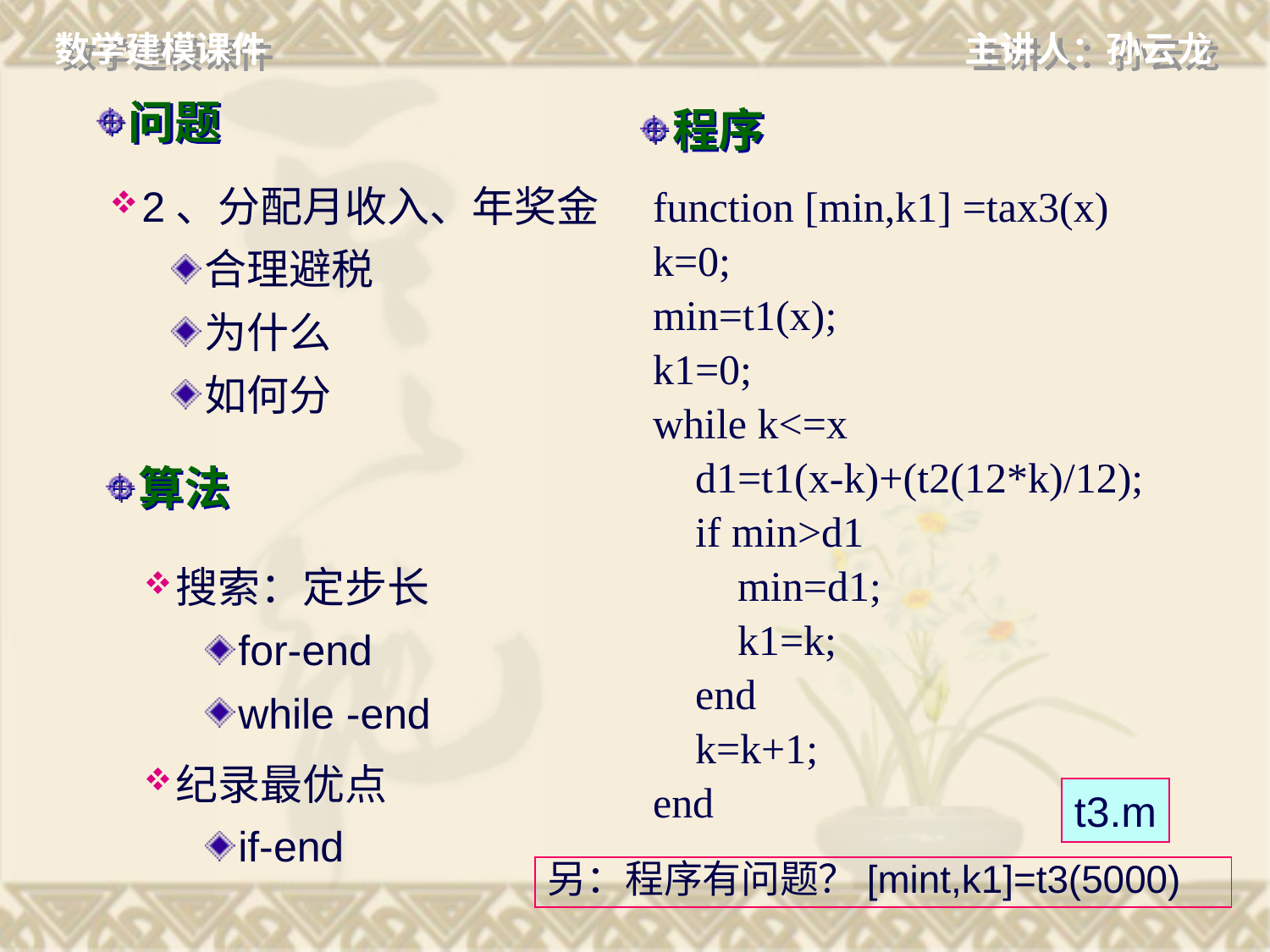

# 问题
程序
function [min,k1] =tax3(x)
k=0;
min=t1(x);
k1=0;
while k<=x
    d1=t1(x-k)+(t2(12*k)/12);
    if min>d1
        min=d1;
        k1=k;
    end
    k=k+1;
end
2、分配月收入、年奖金
合理避税
为什么
如何分
算法
搜索：定步长
for-end
while -end
纪录最优点
if-end
t3.m
另：程序有问题？[mint,k1]=t3(5000)